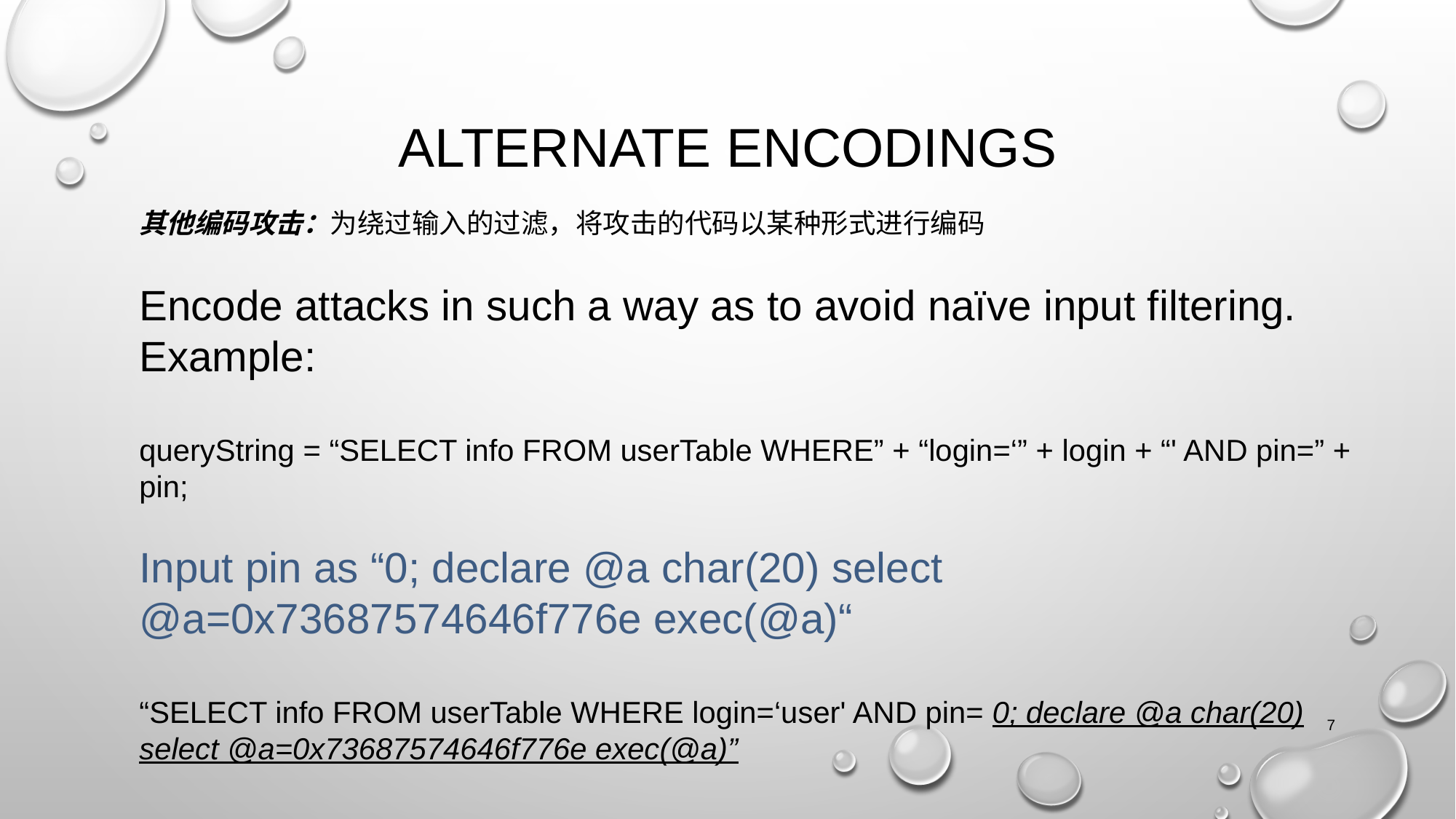

# Alternate Encodings
其他编码攻击：为绕过输入的过滤，将攻击的代码以某种形式进行编码
Encode attacks in such a way as to avoid naïve input filtering.
Example:

queryString = “SELECT info FROM userTable WHERE” + “login=‘” + login + “' AND pin=” + pin;

Input pin as “0; declare @a char(20) select @a=0x73687574646f776e exec(@a)“

“SELECT info FROM userTable WHERE login=‘user' AND pin= 0; declare @a char(20) select @a=0x73687574646f776e exec(@a)”
7